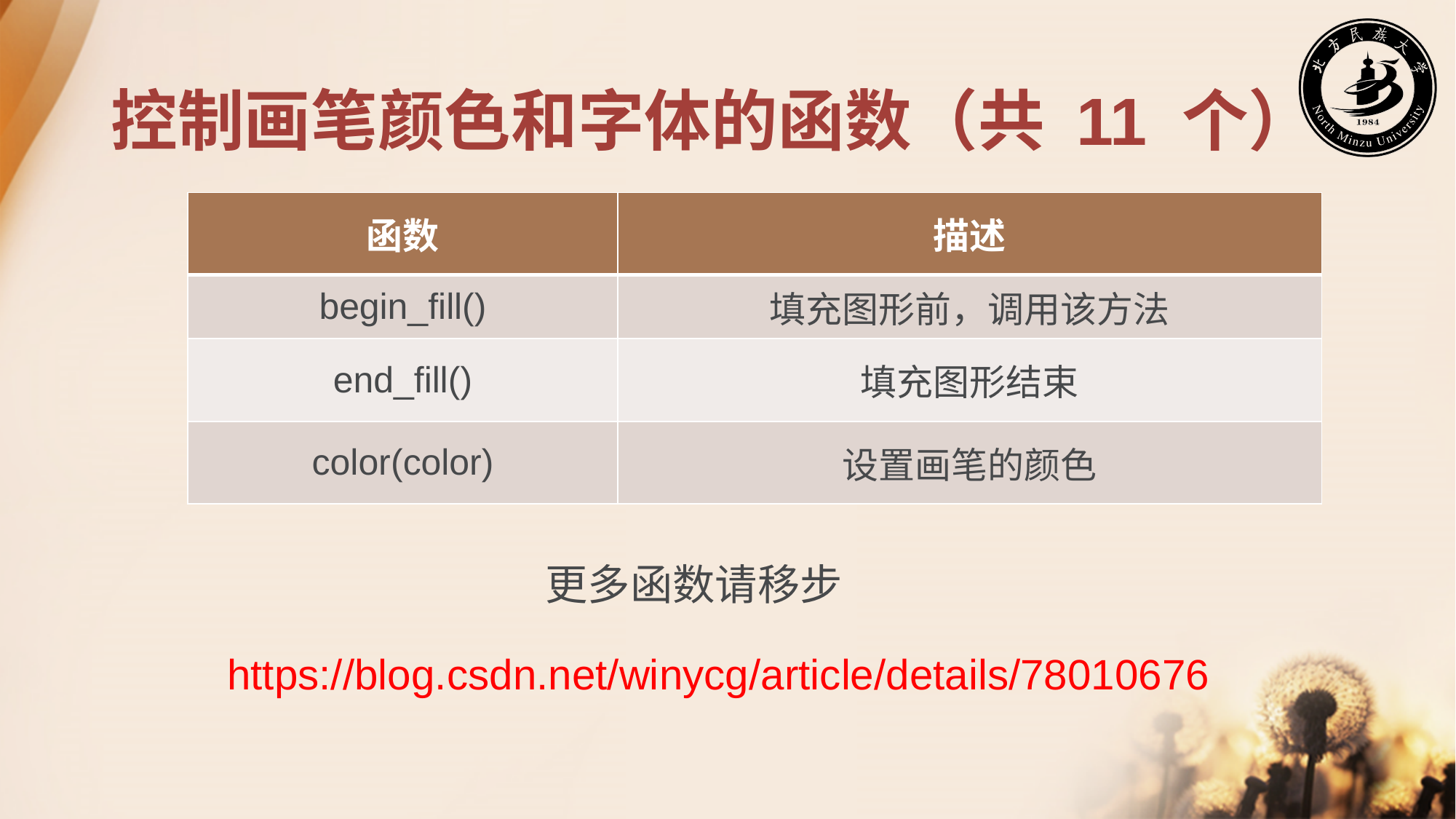

# 控制画笔颜色和字体的函数（共 11 个）
| 函数 | 描述 |
| --- | --- |
| begin\_fill() | 填充图形前，调用该方法 |
| end\_fill() | 填充图形结束 |
| color(color) | 设置画笔的颜色 |
更多函数请移步
https://blog.csdn.net/winycg/article/details/78010676